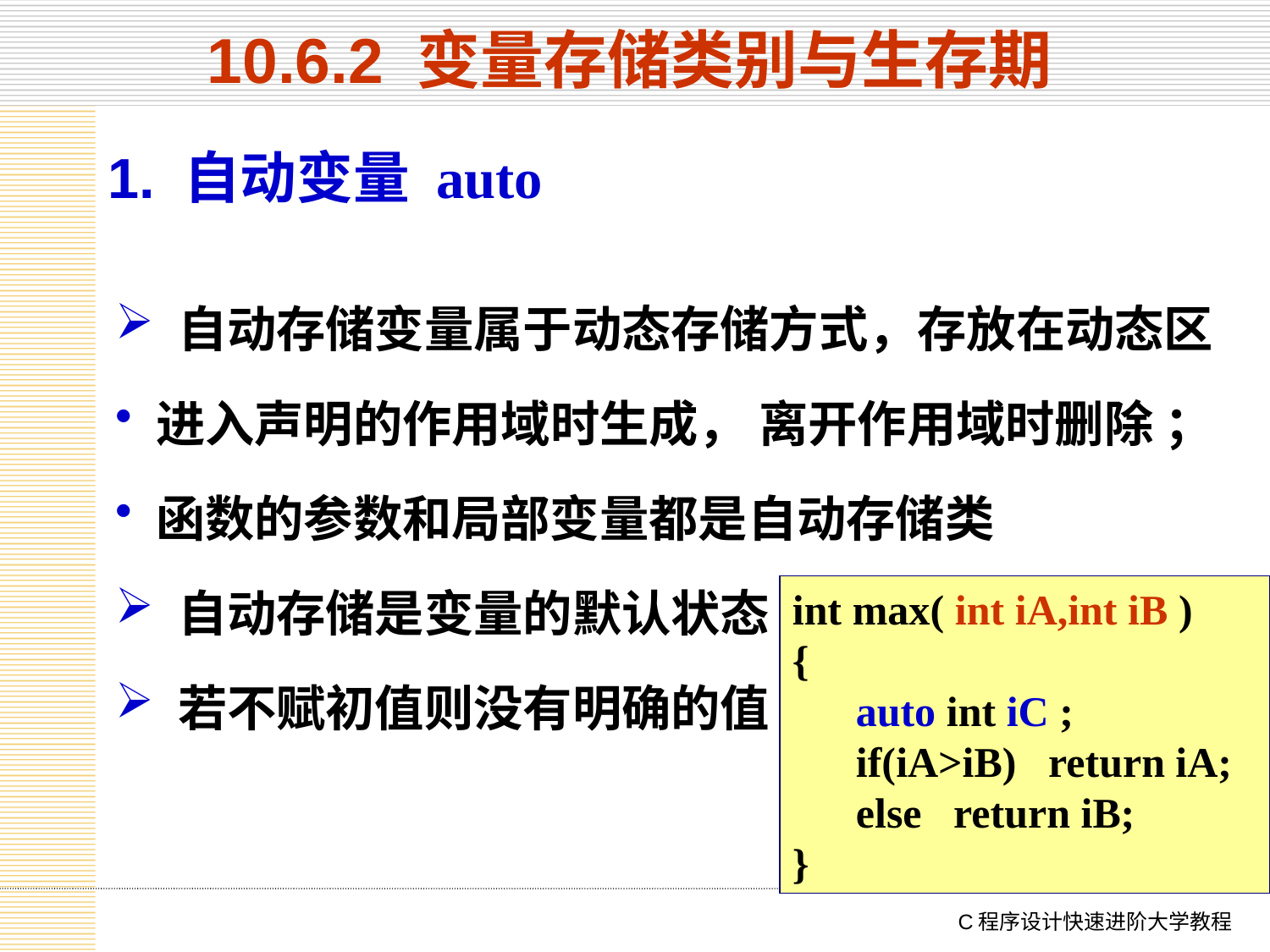

# 10.6.2 变量存储类别与生存期
1. 自动变量 auto
 自动存储变量属于动态存储方式，存放在动态区
 进入声明的作用域时生成， 离开作用域时删除 ；
 函数的参数和局部变量都是自动存储类
 自动存储是变量的默认状态
 若不赋初值则没有明确的值
int max( int iA,int iB )
{
auto int iC ;
if(iA>iB)   return iA;
else   return iB;
}
75
C程序设计快速进阶大学教程